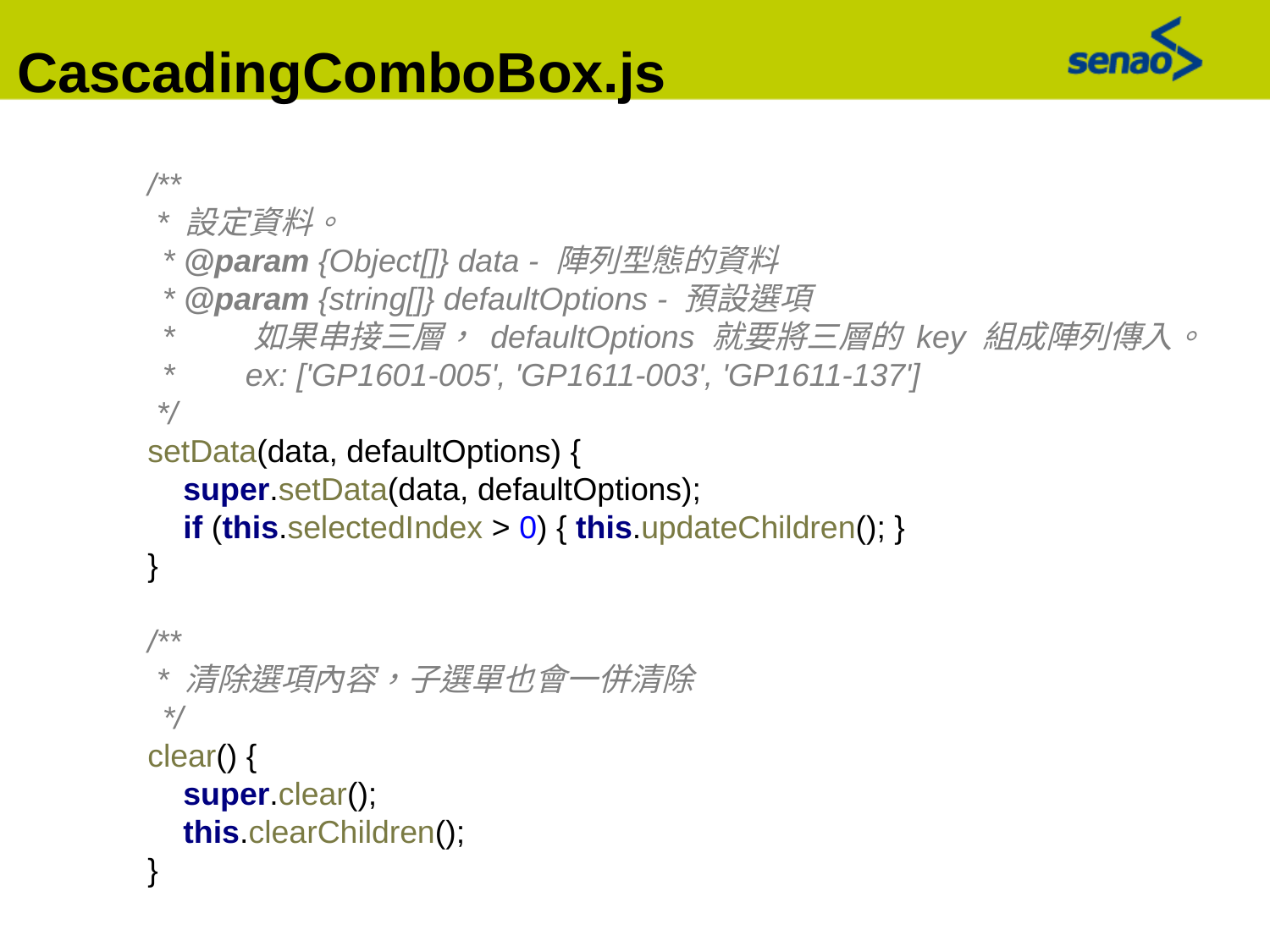

CascadingComboBox.js
/**
 * 設定資料。
 * @param {Object[]} data - 陣列型態的資料
 * @param {string[]} defaultOptions - 預設選項
 *        如果串接三層， defaultOptions 就要將三層的 key 組成陣列傳入。
 *        ex: ['GP1601-005', 'GP1611-003', 'GP1611-137']
 */
setData(data, defaultOptions) {
    super.setData(data, defaultOptions);
    if (this.selectedIndex > 0) { this.updateChildren(); }
}
/**
 * 清除選項內容，子選單也會一併清除
 */
clear() {
    super.clear();
    this.clearChildren();
}